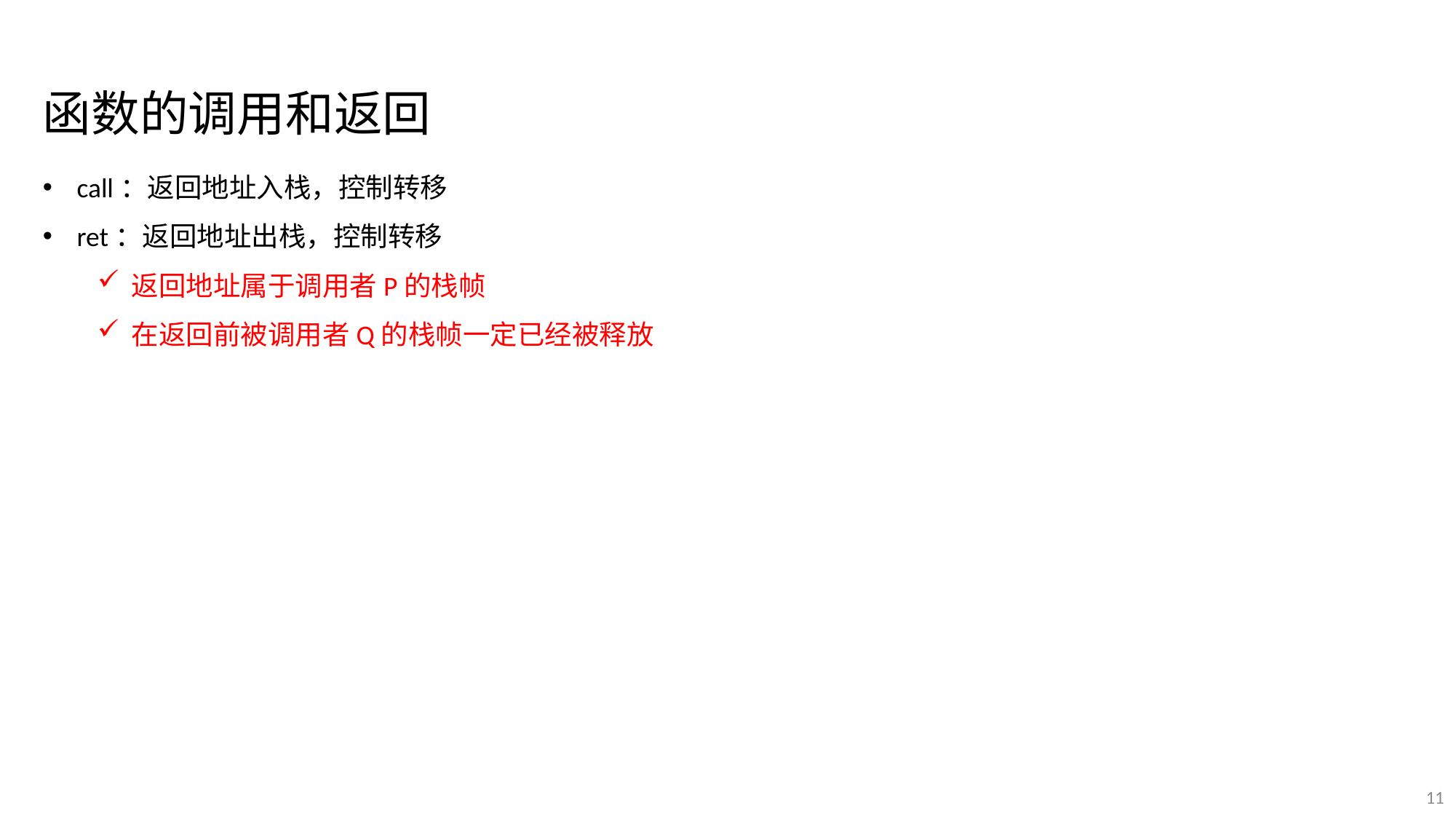

函数的调用和返回

call：返回地址入栈，控制转移
ret：返回地址出栈，控制转移
返回地址属于调用者P的栈帧
在返回前被调用者Q的栈帧一定已经被释放
11